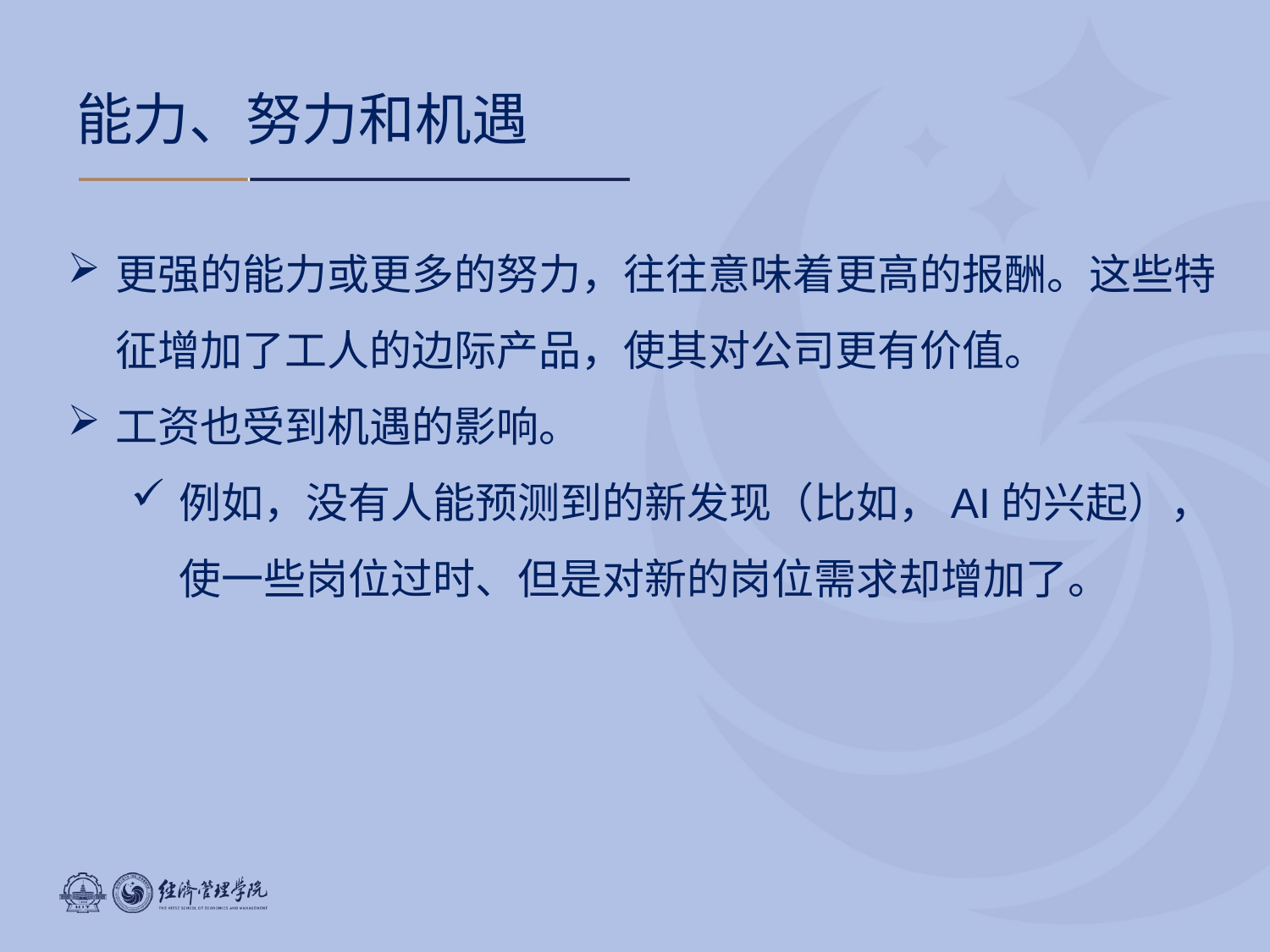

# 能力、努力和机遇
更强的能力或更多的努力，往往意味着更高的报酬。这些特征增加了工人的边际产品，使其对公司更有价值。
工资也受到机遇的影响。
例如，没有人能预测到的新发现（比如，AI的兴起），使一些岗位过时、但是对新的岗位需求却增加了。